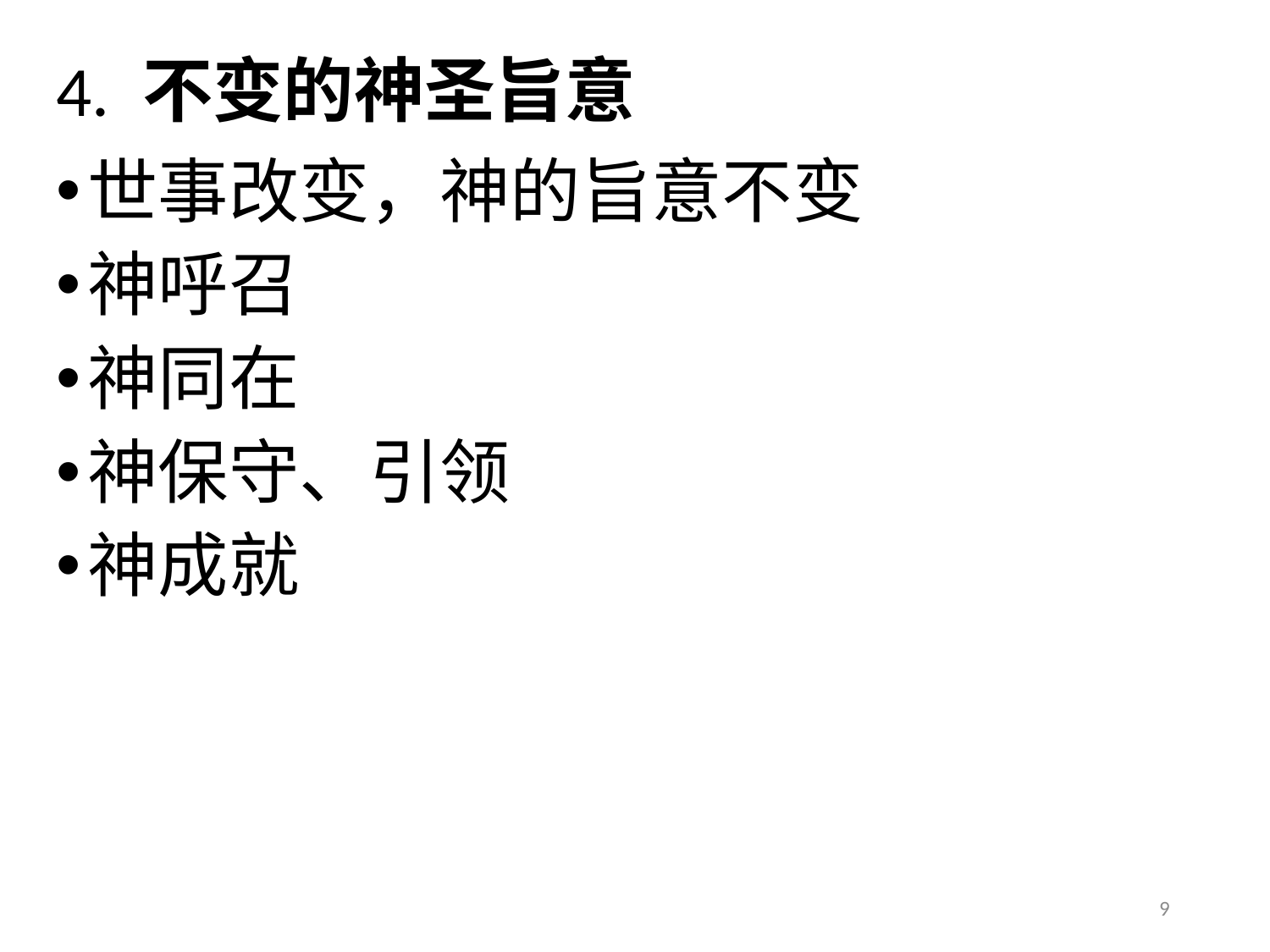

# 4. 不变的神圣旨意
世事改变，神的旨意不变
神呼召
神同在
神保守、引领
神成就
9